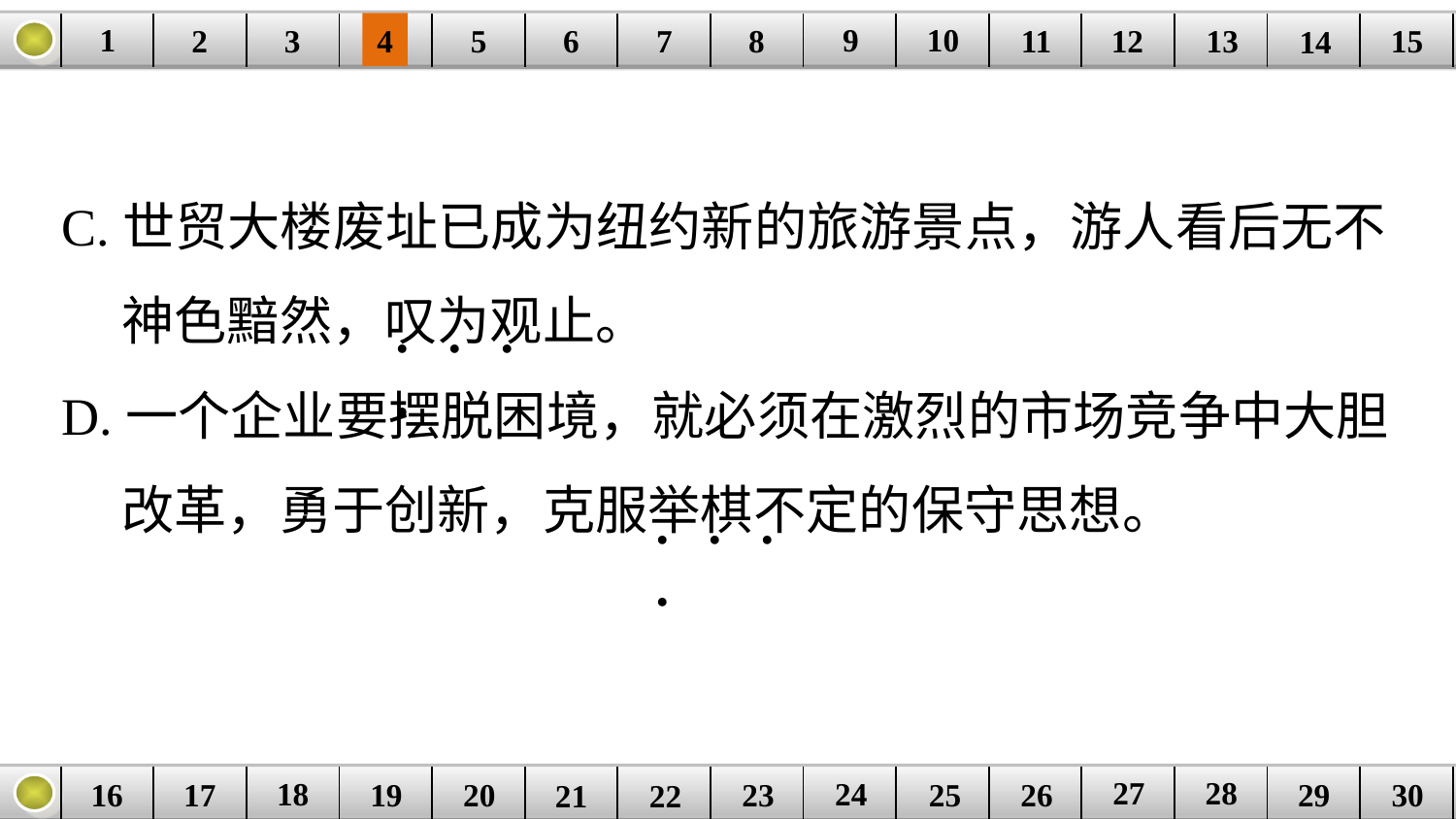

9
10
1
3
4
5
6
8
11
2
12
15
|  |  |  |  |  |  |  |  |  |  |  |  |  |  |  |
| --- | --- | --- | --- | --- | --- | --- | --- | --- | --- | --- | --- | --- | --- | --- |
7
13
14

C.世贸大楼废址已成为纽约新的旅游景点，游人看后无不
    神色黯然，叹为观止。
D.一个企业要摆脱困境，就必须在激烈的市场竞争中大胆
    改革，勇于创新，克服举棋不定的保守思想。
.   .   .   .
.   .   .   .

27
28
18
24
16
25
26
30
|  |  |  |  |  |  |  |  |  |  |  |  |  |  |  |
| --- | --- | --- | --- | --- | --- | --- | --- | --- | --- | --- | --- | --- | --- | --- |
23
17
19
20
29
21
22